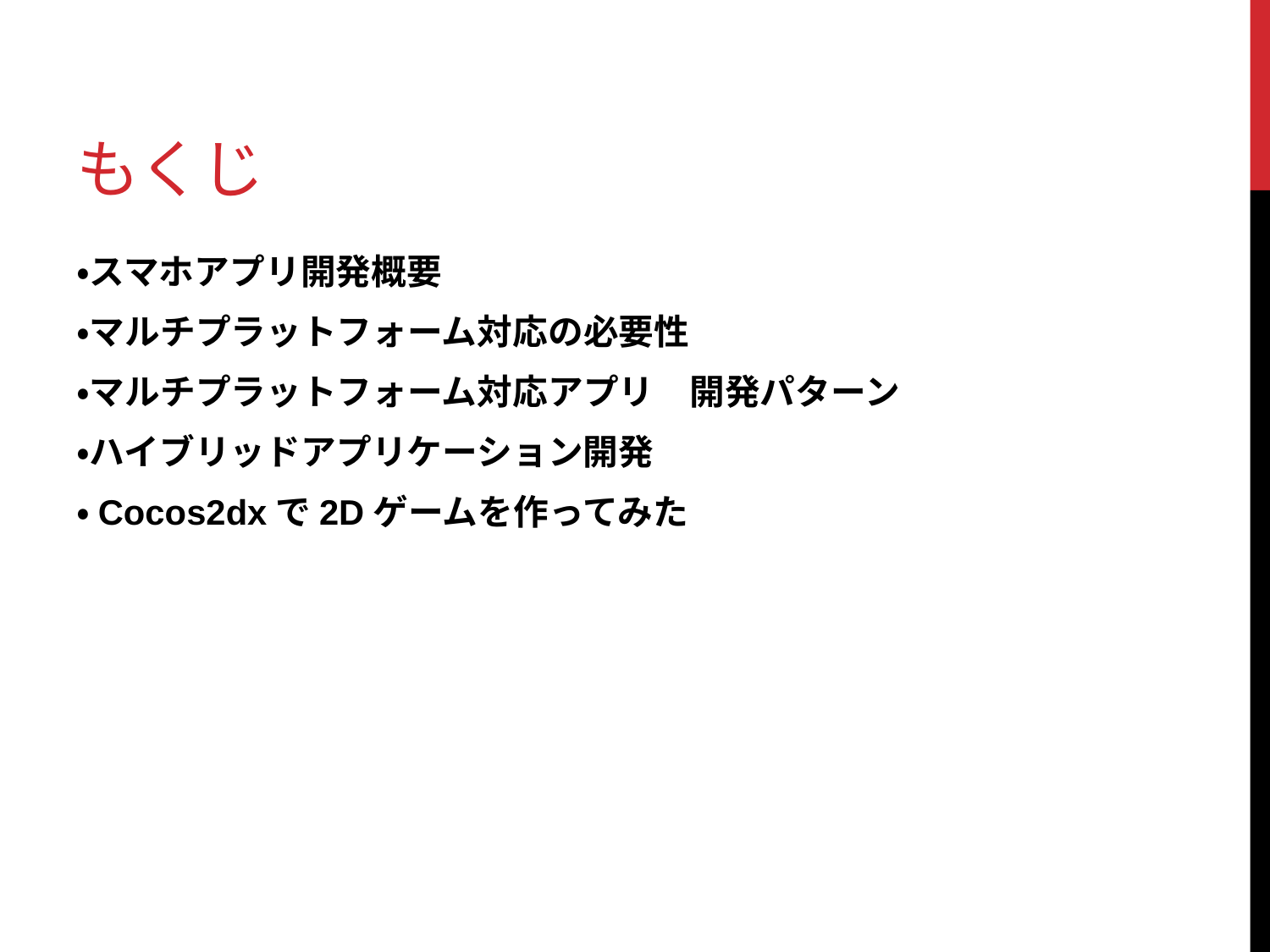

# もくじ
・スマホアプリ開発概要
・マルチプラットフォーム対応の必要性
・マルチプラットフォーム対応アプリ　開発パターン
・ハイブリッドアプリケーション開発
・Cocos2dxで2Dゲームを作ってみた